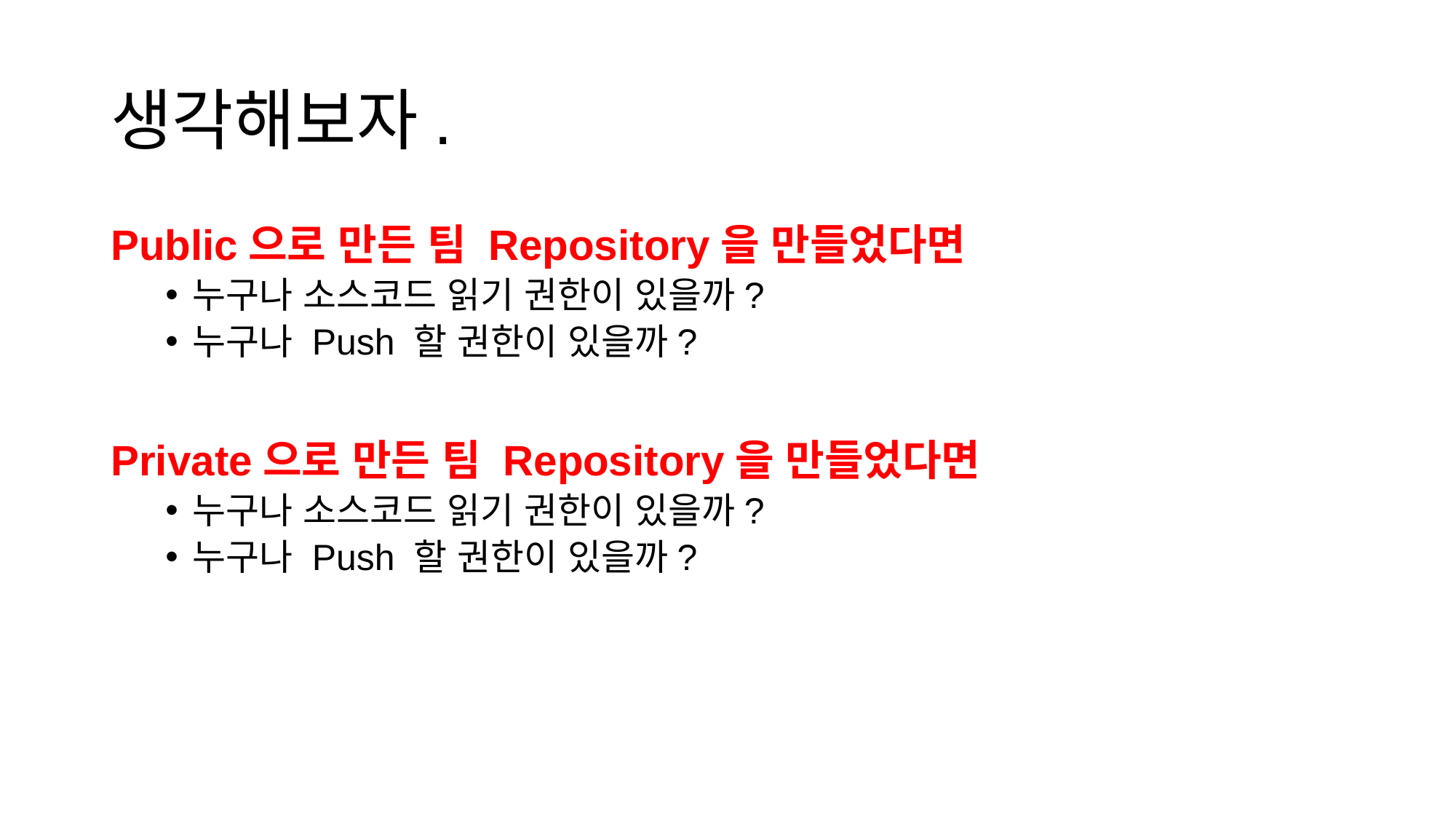

# 생각해보자.
Public으로 만든 팀 Repository을 만들었다면
누구나 소스코드 읽기 권한이 있을까?
누구나 Push 할 권한이 있을까?

Private으로 만든 팀 Repository을 만들었다면
누구나 소스코드 읽기 권한이 있을까?
누구나 Push 할 권한이 있을까?